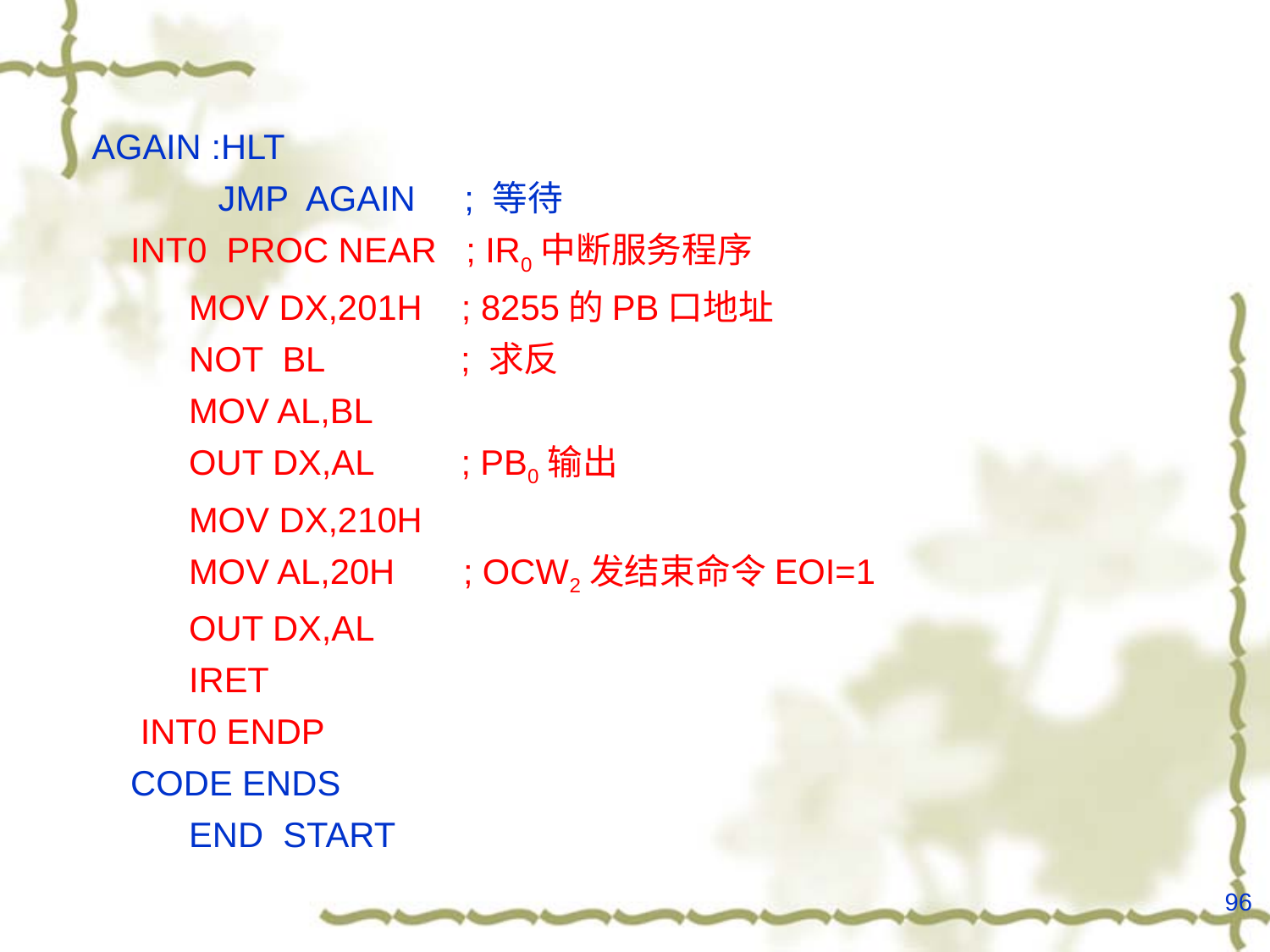

AGAIN :HLT
             JMP  AGAIN     ; 等待
    INT0  PROC NEAR   ; IR0中断服务程序
          MOV DX,201H    ; 8255的PB口地址
          NOT  BL              ; 求反
          MOV AL,BL
          OUT DX,AL         ; PB0输出
          MOV DX,210H
          MOV AL,20H       ; OCW2发结束命令EOI=1
          OUT DX,AL
          IRET
     INT0 ENDP
    CODE ENDS
          END  START

96